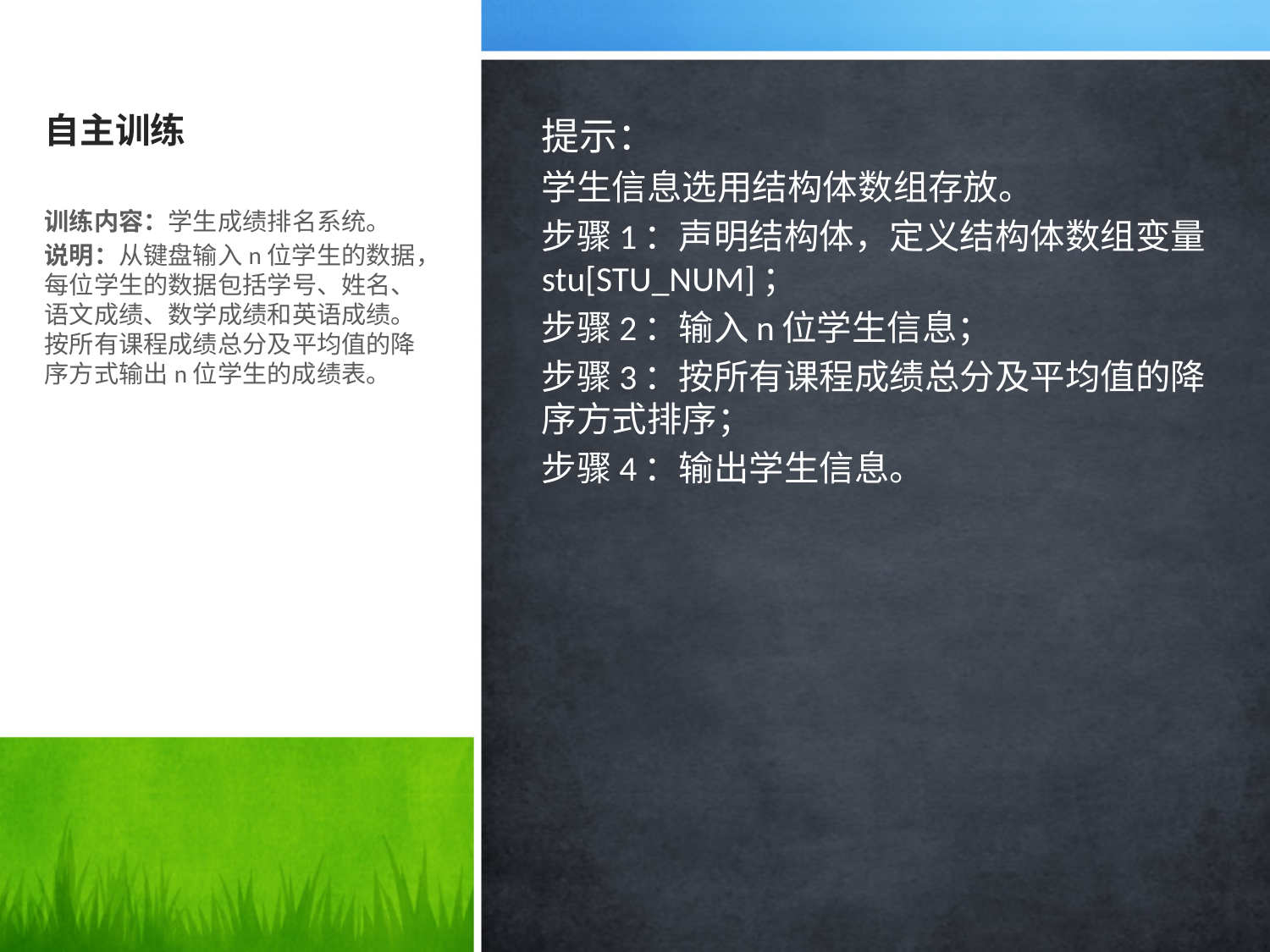

# 自主训练
提示：
学生信息选用结构体数组存放。
步骤1：声明结构体，定义结构体数组变量stu[STU_NUM]；
步骤2：输入n位学生信息；
步骤3：按所有课程成绩总分及平均值的降序方式排序；
步骤4：输出学生信息。

训练内容：学生成绩排名系统。
说明：从键盘输入n位学生的数据，每位学生的数据包括学号、姓名、语文成绩、数学成绩和英语成绩。按所有课程成绩总分及平均值的降序方式输出n位学生的成绩表。